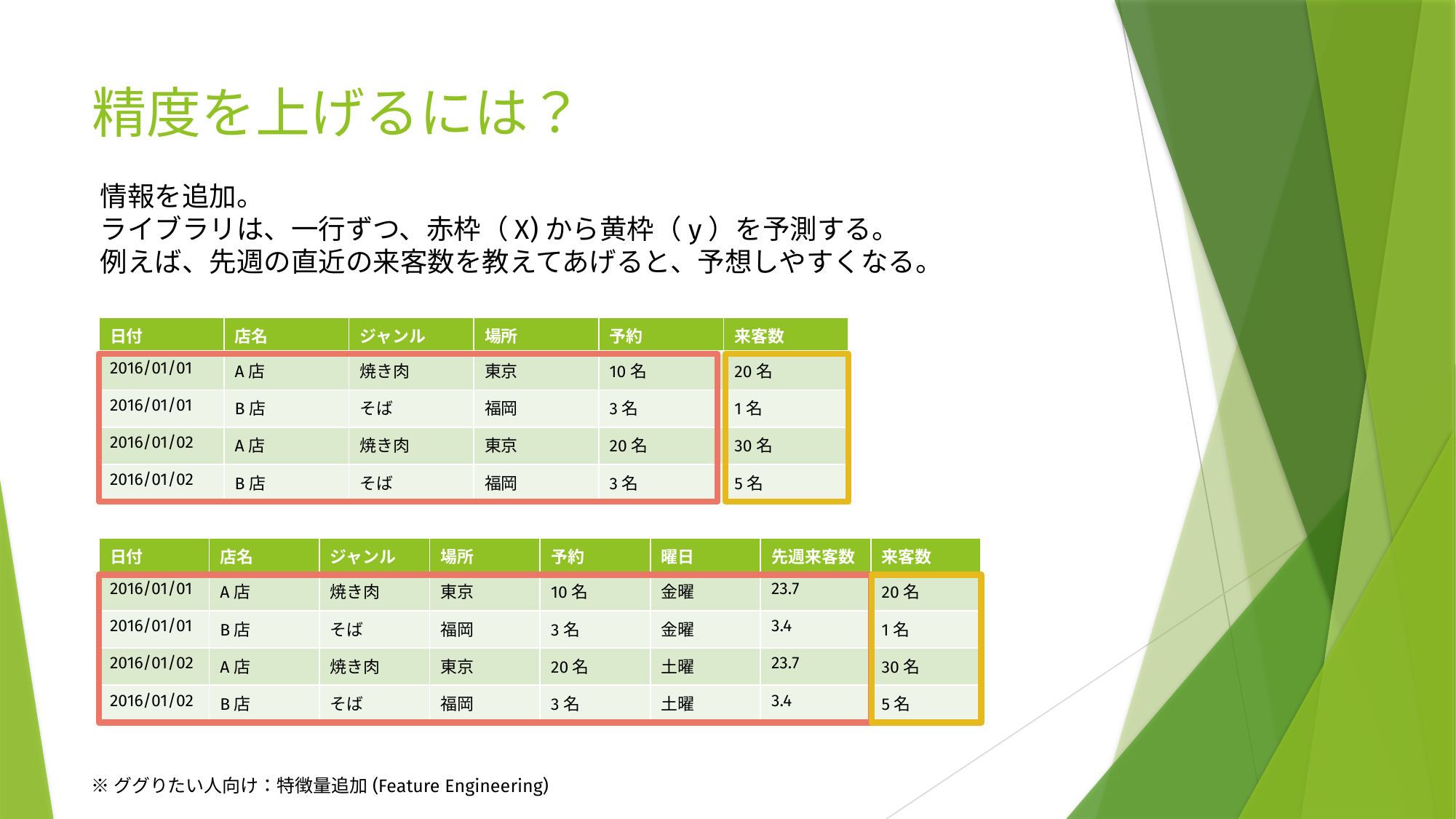

# 精度を上げるには？
情報を追加。
ライブラリは、一行ずつ、赤枠（X)から黄枠（y）を予測する。
例えば、先週の直近の来客数を教えてあげると、予想しやすくなる。
| 日付 | 店名 | ジャンル | 場所 | 予約 | 来客数 |
| --- | --- | --- | --- | --- | --- |
| 2016/01/01 | A店 | 焼き肉 | 東京 | 10名 | 20名 |
| 2016/01/01 | B店 | そば | 福岡 | 3名 | 1名 |
| 2016/01/02 | A店 | 焼き肉 | 東京 | 20名 | 30名 |
| 2016/01/02 | B店 | そば | 福岡 | 3名 | 5名 |

| 日付 | 店名 | ジャンル | 場所 | 予約 | 曜日 | 先週来客数 | 来客数 |
| --- | --- | --- | --- | --- | --- | --- | --- |
| 2016/01/01 | A店 | 焼き肉 | 東京 | 10名 | 金曜 | 23.7 | 20名 |
| 2016/01/01 | B店 | そば | 福岡 | 3名 | 金曜 | 3.4 | 1名 |
| 2016/01/02 | A店 | 焼き肉 | 東京 | 20名 | 土曜 | 23.7 | 30名 |
| 2016/01/02 | B店 | そば | 福岡 | 3名 | 土曜 | 3.4 | 5名 |

※ググりたい人向け：特徴量追加(Feature Engineering)